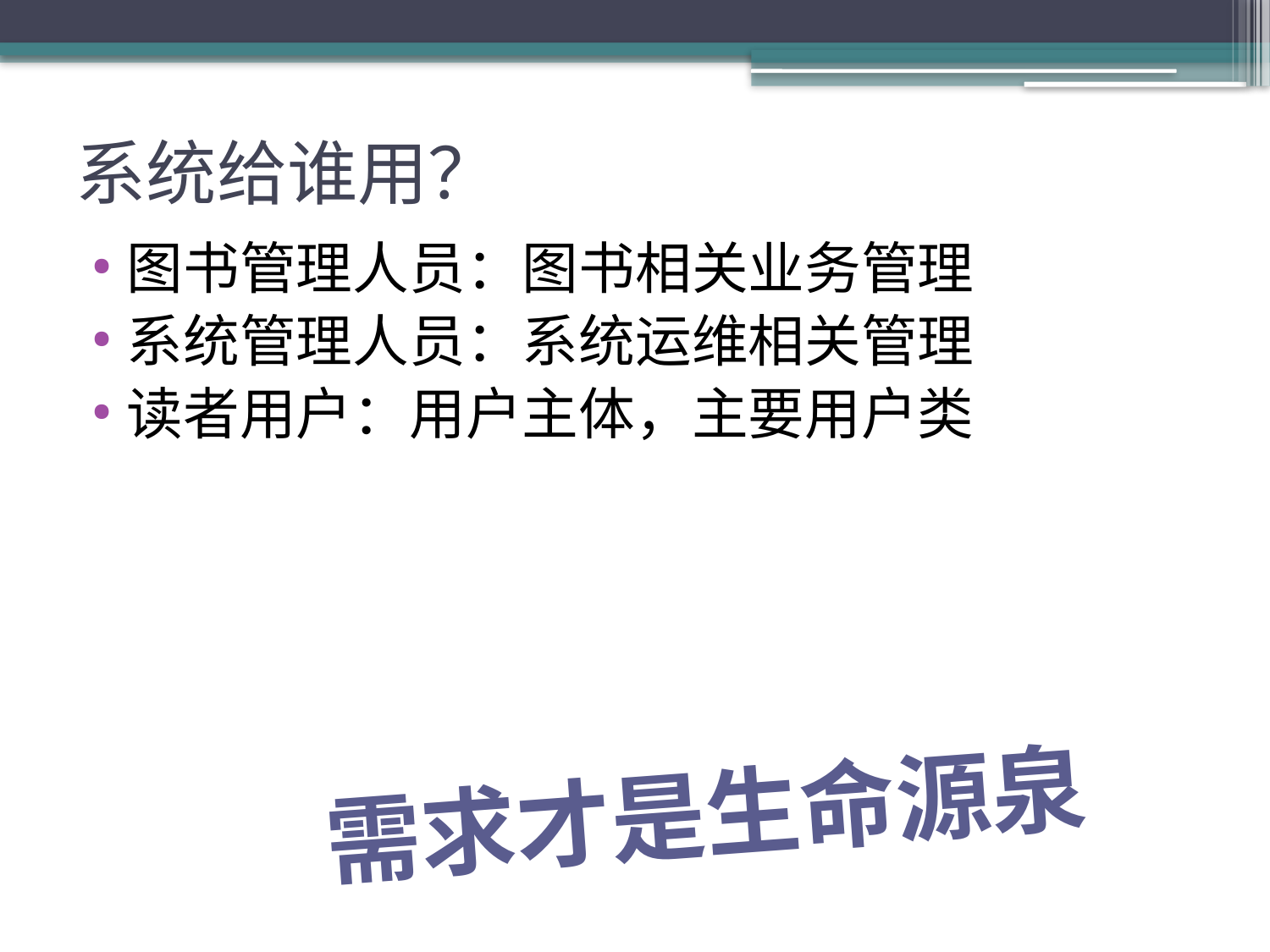

# 系统给谁用？
图书管理人员：图书相关业务管理
系统管理人员：系统运维相关管理
读者用户：用户主体，主要用户类

需求才是生命源泉